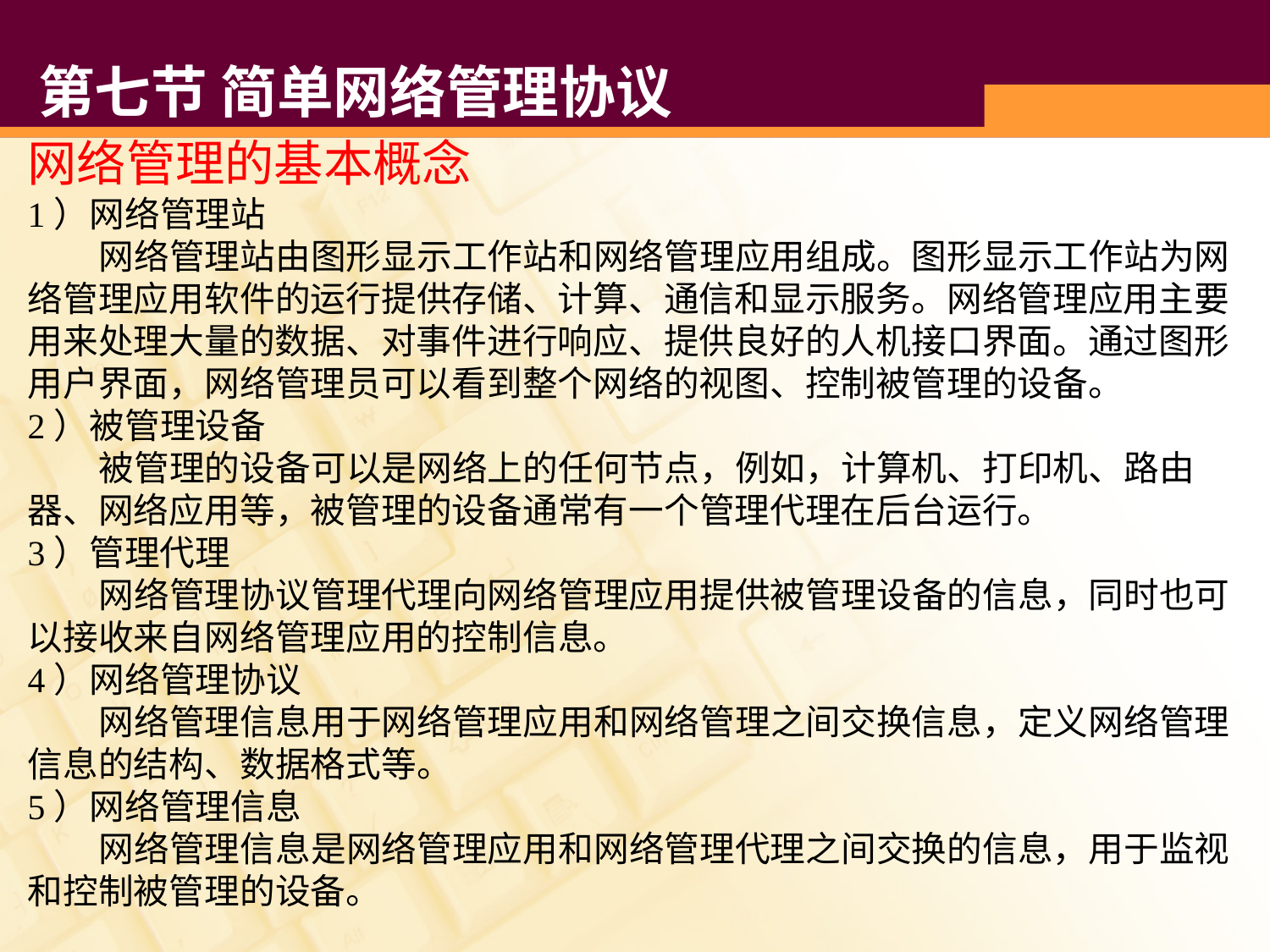

# 第七节 简单网络管理协议
网络管理的基本概念
1）网络管理站
        网络管理站由图形显示工作站和网络管理应用组成。图形显示工作站为网络管理应用软件的运行提供存储、计算、通信和显示服务。网络管理应用主要用来处理大量的数据、对事件进行响应、提供良好的人机接口界面。通过图形用户界面，网络管理员可以看到整个网络的视图、控制被管理的设备。
2）被管理设备
        被管理的设备可以是网络上的任何节点，例如，计算机、打印机、路由器、网络应用等，被管理的设备通常有一个管理代理在后台运行。
3）管理代理
        网络管理协议管理代理向网络管理应用提供被管理设备的信息，同时也可以接收来自网络管理应用的控制信息。
4）网络管理协议
        网络管理信息用于网络管理应用和网络管理之间交换信息，定义网络管理信息的结构、数据格式等。
5）网络管理信息
        网络管理信息是网络管理应用和网络管理代理之间交换的信息，用于监视和控制被管理的设备。